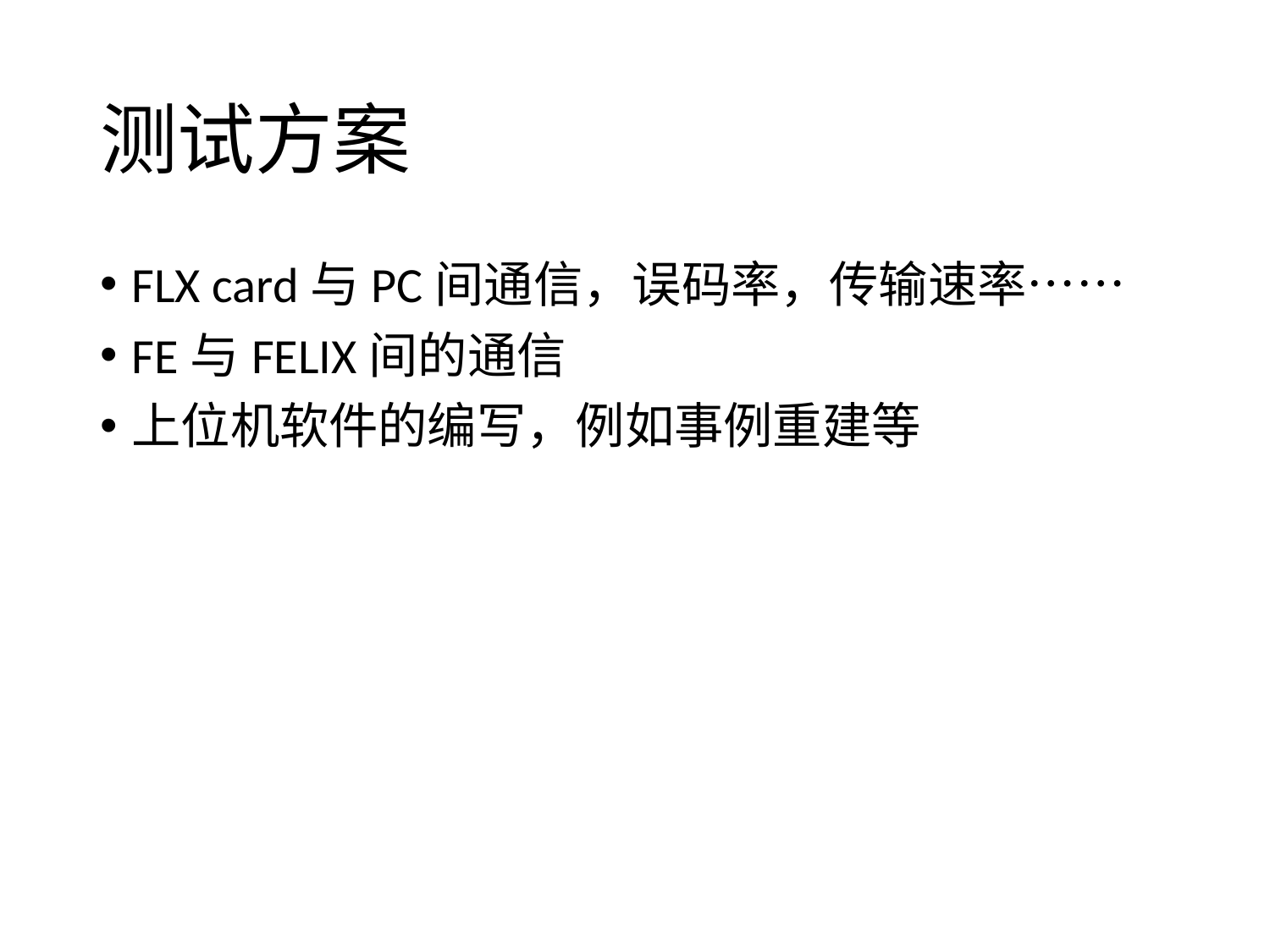

# 测试方案
FLX card与PC间通信，误码率，传输速率……
FE与FELIX间的通信
上位机软件的编写，例如事例重建等